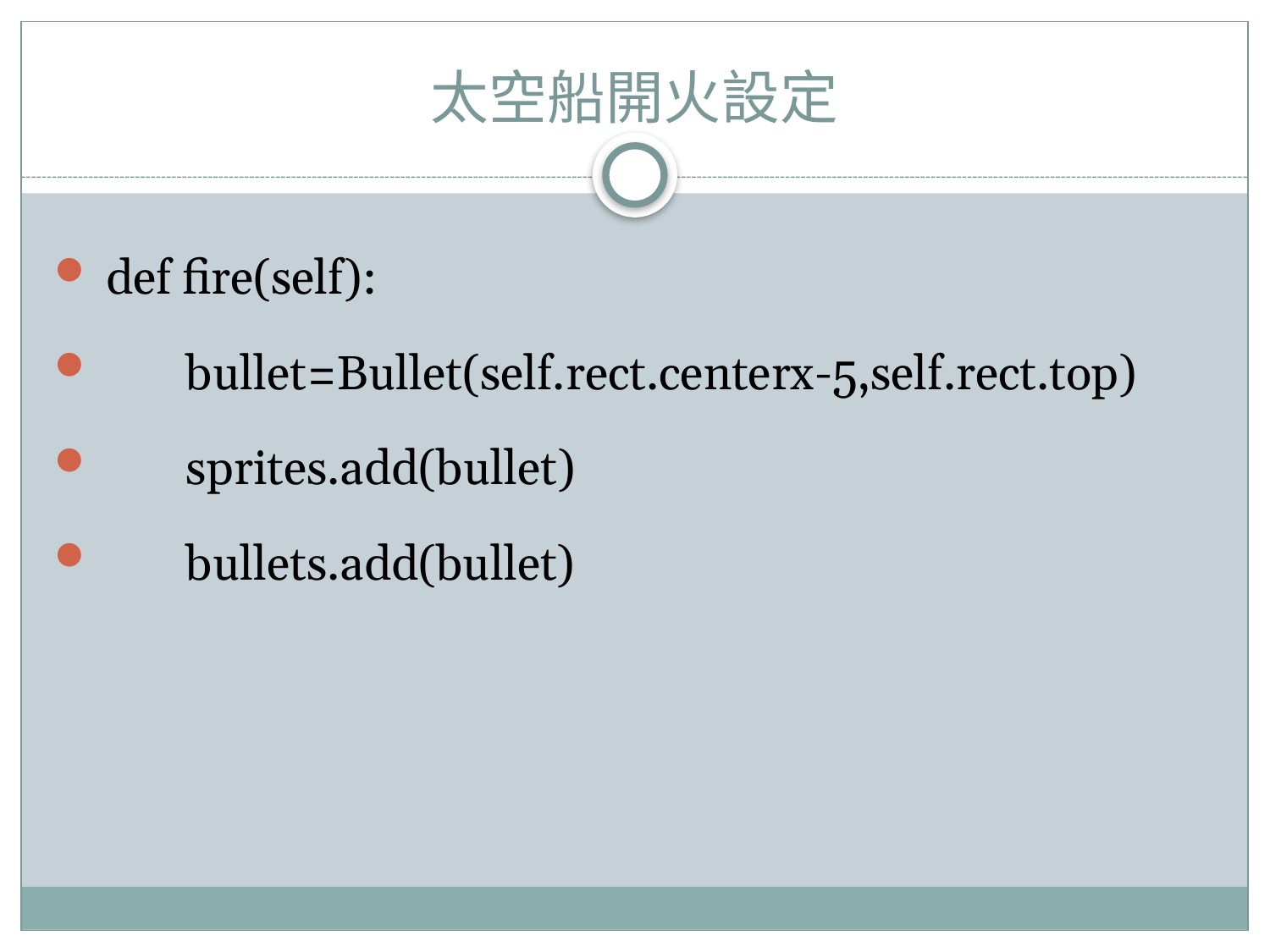

# 太空船開火設定
 def fire(self):
        bullet=Bullet(self.rect.centerx-5,self.rect.top)
        sprites.add(bullet)
        bullets.add(bullet)